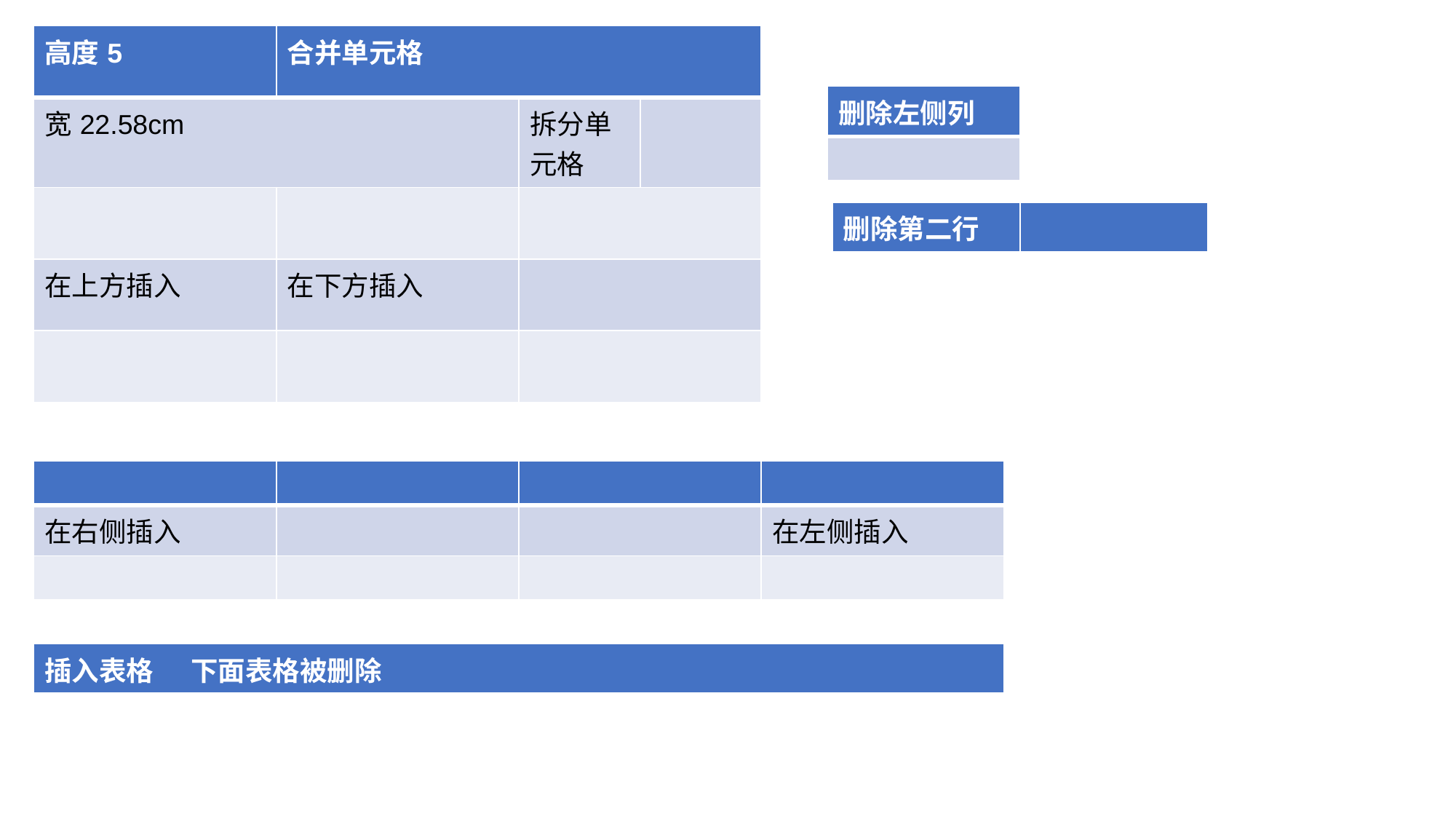

| 高度5 | 合并单元格 |  |  |
| --- | --- | --- | --- |
| 宽22.58cm | 加粗 取消 增大 下划线 取消 颜色 | 拆分单元格 |  |
|  |  |  |  |
| 在上方插入 | 在下方插入 |  |  |
|  |  |  |  |
| 删除左侧列 |
| --- |
|  |
#
| 删除第二行 |  |
| --- | --- |

|  |  |  |  |
| --- | --- | --- | --- |
| 在右侧插入 |  |  | 在左侧插入 |
|  |  |  |  |
| 插入表格 下面表格被删除 |
| --- |